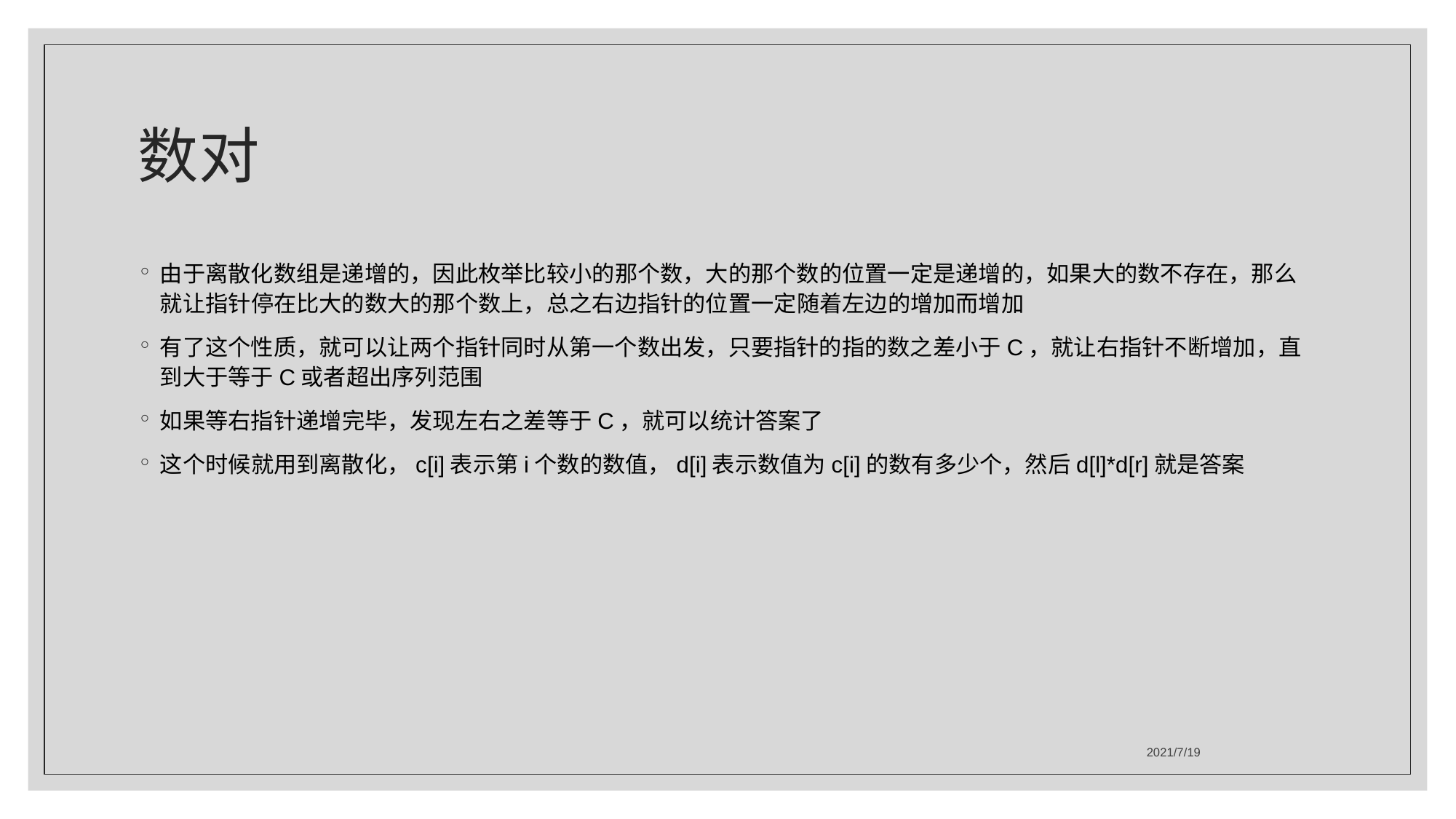

# 数对
由于离散化数组是递增的，因此枚举比较小的那个数，大的那个数的位置一定是递增的，如果大的数不存在，那么就让指针停在比大的数大的那个数上，总之右边指针的位置一定随着左边的增加而增加
有了这个性质，就可以让两个指针同时从第一个数出发，只要指针的指的数之差小于C，就让右指针不断增加，直到大于等于C或者超出序列范围
如果等右指针递增完毕，发现左右之差等于C，就可以统计答案了
这个时候就用到离散化，c[i]表示第i个数的数值，d[i]表示数值为c[i]的数有多少个，然后d[l]*d[r]就是答案
2021/7/19